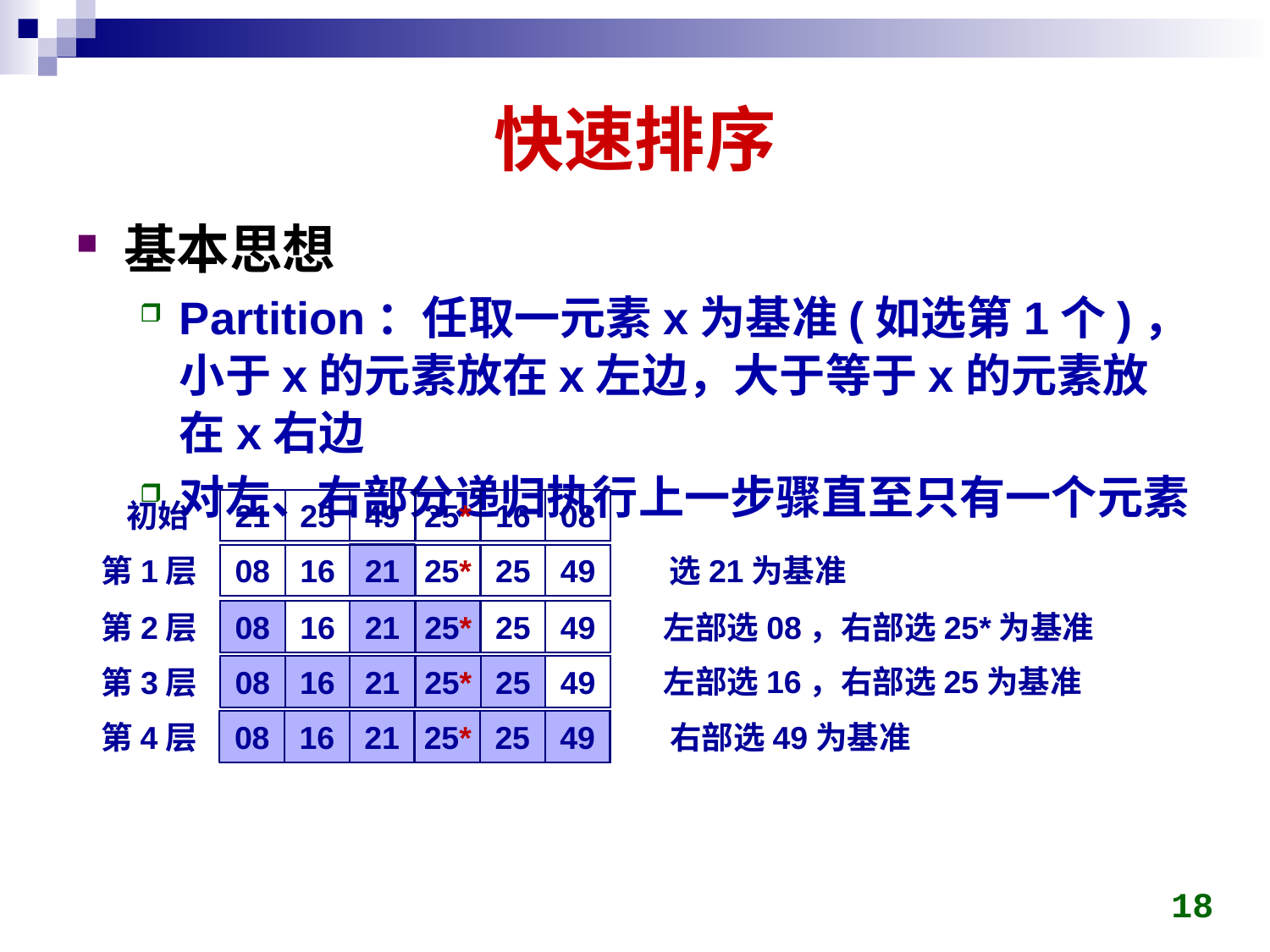

# 快速排序
基本思想
Partition：任取一元素x为基准(如选第1个)，小于x的元素放在x左边，大于等于x的元素放在x右边
对左、右部分递归执行上一步骤直至只有一个元素
初始
21
25
49
25*
16
08
第1层

08
16
21
25*
25
49
选21为基准
第2层

08
16
21
25*
25
49

左部选08，右部选25*为基准
08
16
21
25*
25
49

左部选16，右部选25为基准
第3层
第4层
08
16
21
25*
25
49

右部选49为基准
18